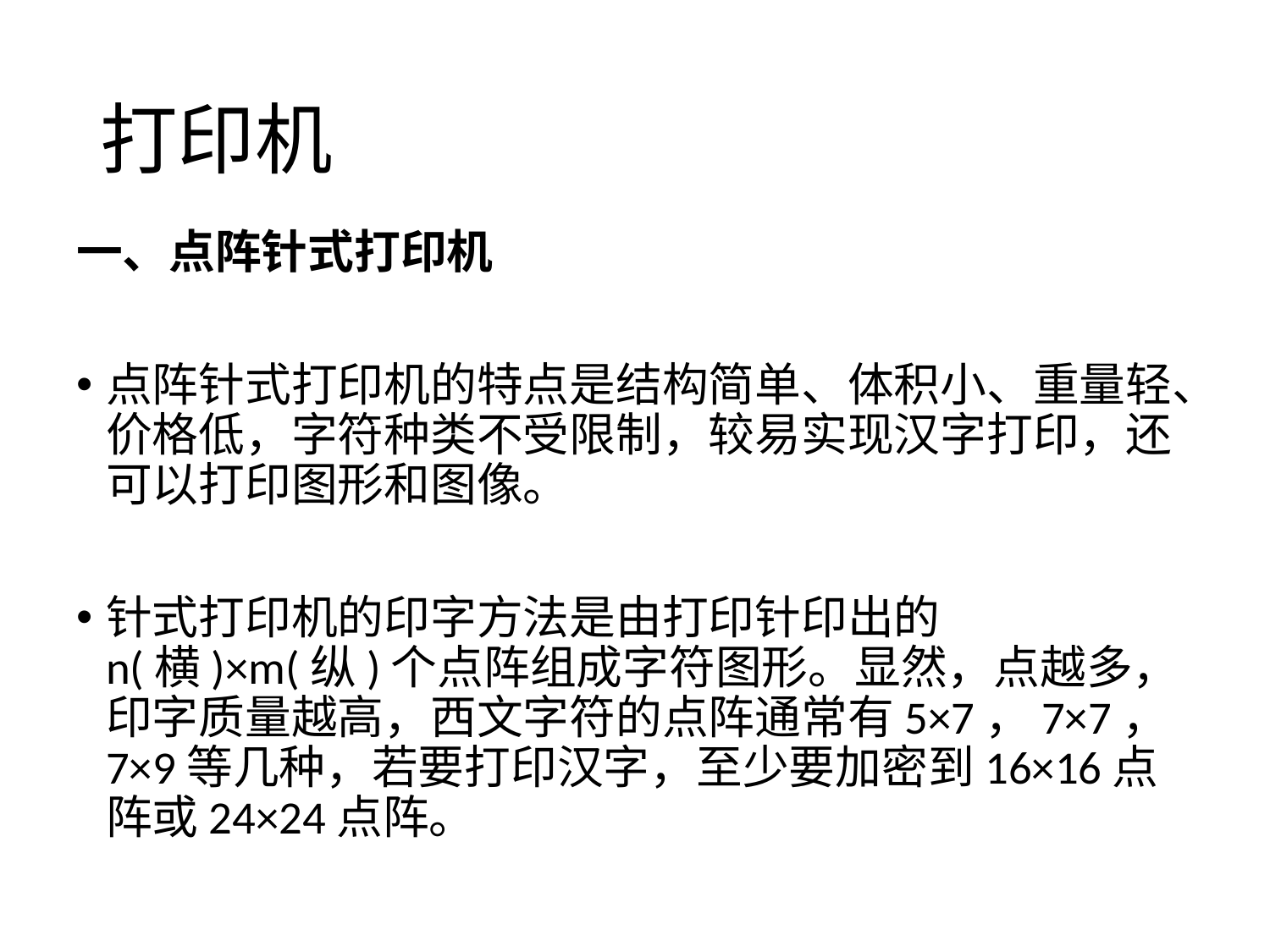

# 打印机
一、点阵针式打印机

点阵针式打印机的特点是结构简单、体积小、重量轻、价格低，字符种类不受限制，较易实现汉字打印，还可以打印图形和图像。

针式打印机的印字方法是由打印针印出的n(横)×m(纵)个点阵组成字符图形。显然，点越多，印字质量越高，西文字符的点阵通常有5×7，7×7，7×9等几种，若要打印汉字，至少要加密到16×16点阵或24×24点阵。